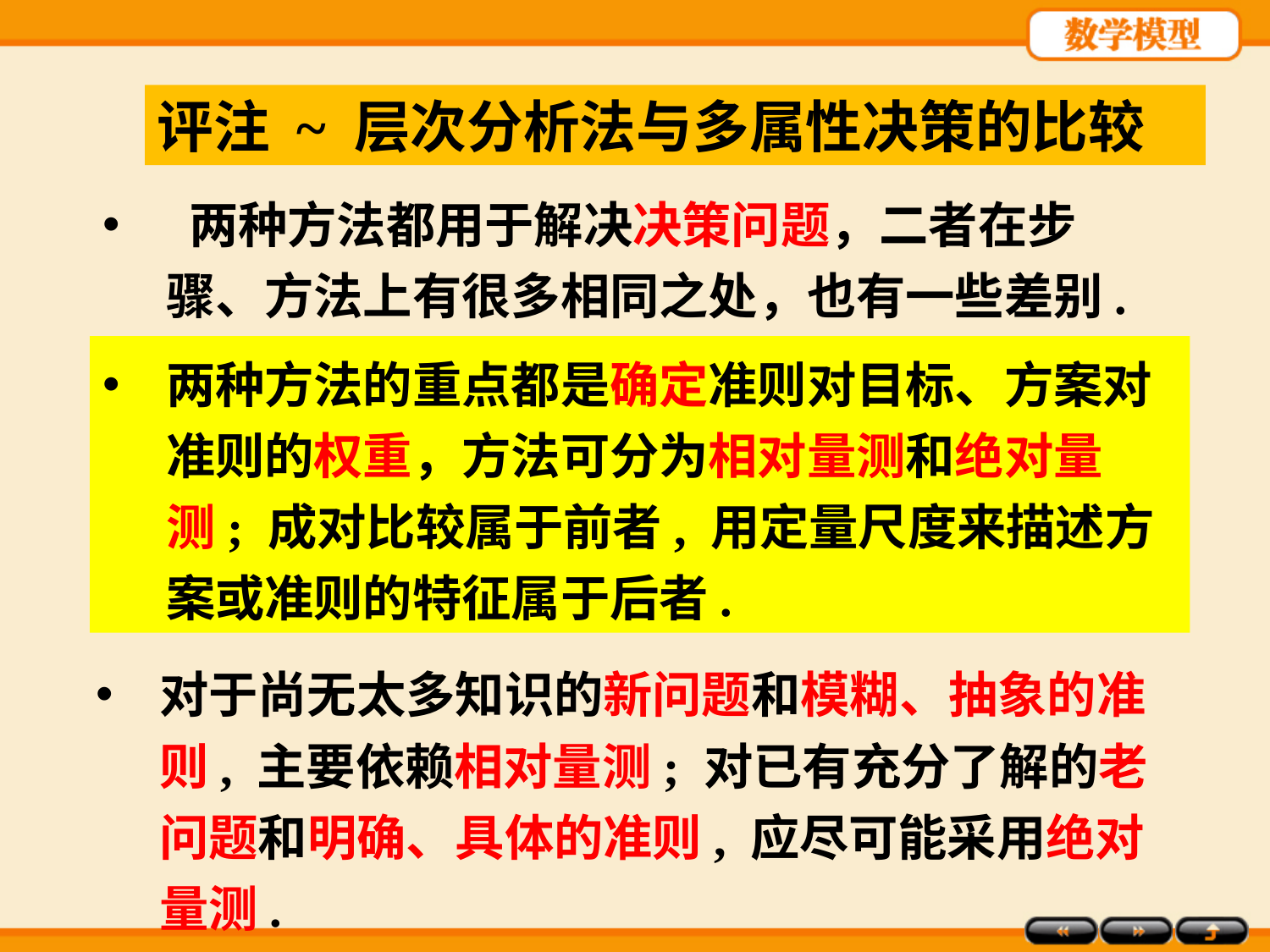

评注 ~ 层次分析法与多属性决策的比较
 两种方法都用于解决决策问题，二者在步骤、方法上有很多相同之处，也有一些差别.
两种方法的重点都是确定准则对目标、方案对准则的权重，方法可分为相对量测和绝对量测; 成对比较属于前者, 用定量尺度来描述方案或准则的特征属于后者.
对于尚无太多知识的新问题和模糊、抽象的准则, 主要依赖相对量测; 对已有充分了解的老问题和明确、具体的准则, 应尽可能采用绝对量测.